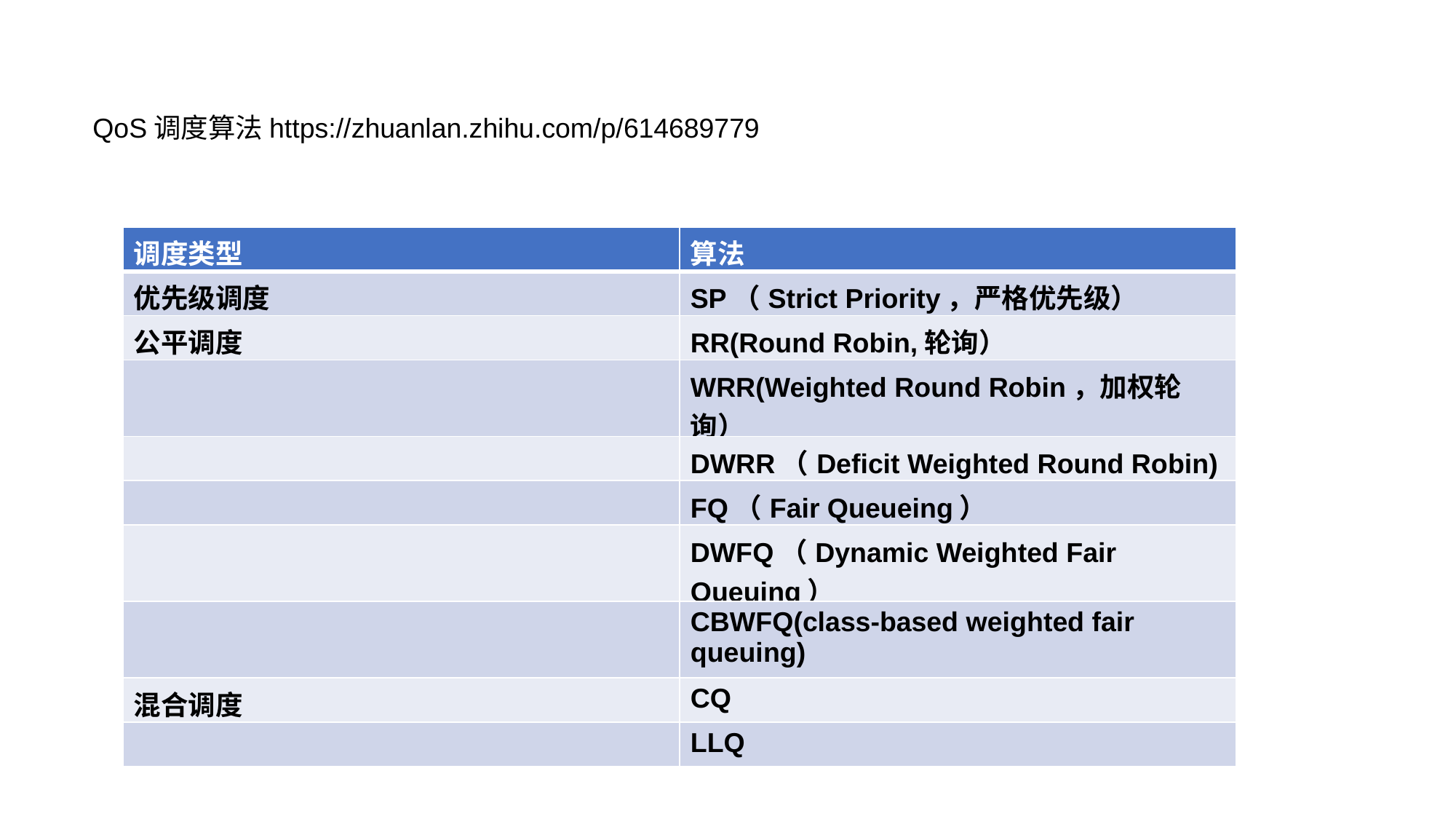

QoS调度算法https://zhuanlan.zhihu.com/p/614689779
| 调度类型 | 算法 |
| --- | --- |
| 优先级调度 | SP（Strict Priority，严格优先级） |
| 公平调度 | RR(Round Robin,轮询） |
|  | WRR(Weighted Round Robin，加权轮询） |
|  | DWRR（Deficit Weighted Round Robin) |
|  | FQ（Fair Queueing） |
|  | DWFQ（Dynamic Weighted Fair Queuing） |
|  | CBWFQ(class-based weighted fair queuing) |
| 混合调度 | CQ |
|  | LLQ |